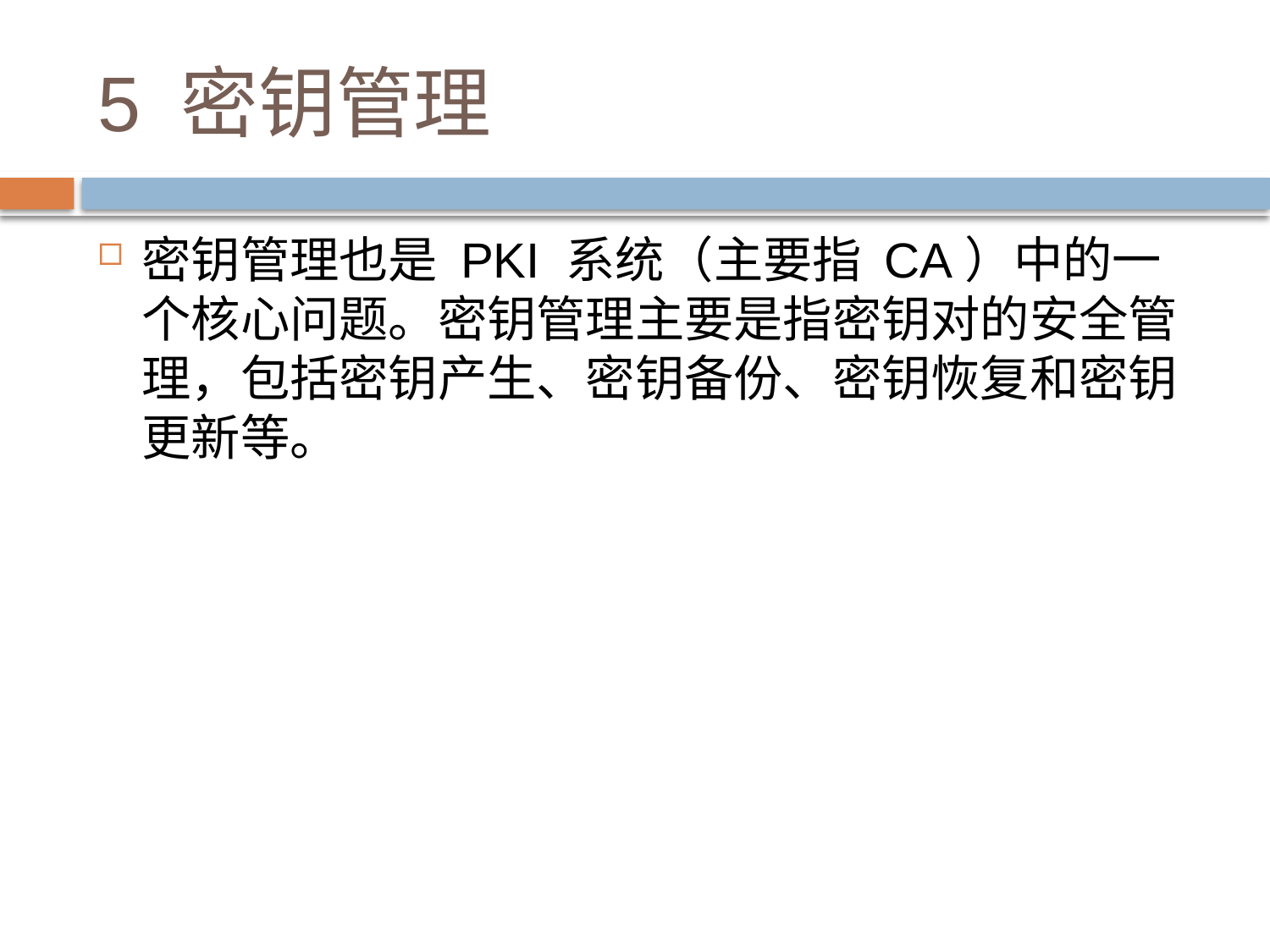

# 5 密钥管理
密钥管理也是 PKI 系统（主要指 CA）中的一个核心问题。密钥管理主要是指密钥对的安全管理，包括密钥产生、密钥备份、密钥恢复和密钥更新等。